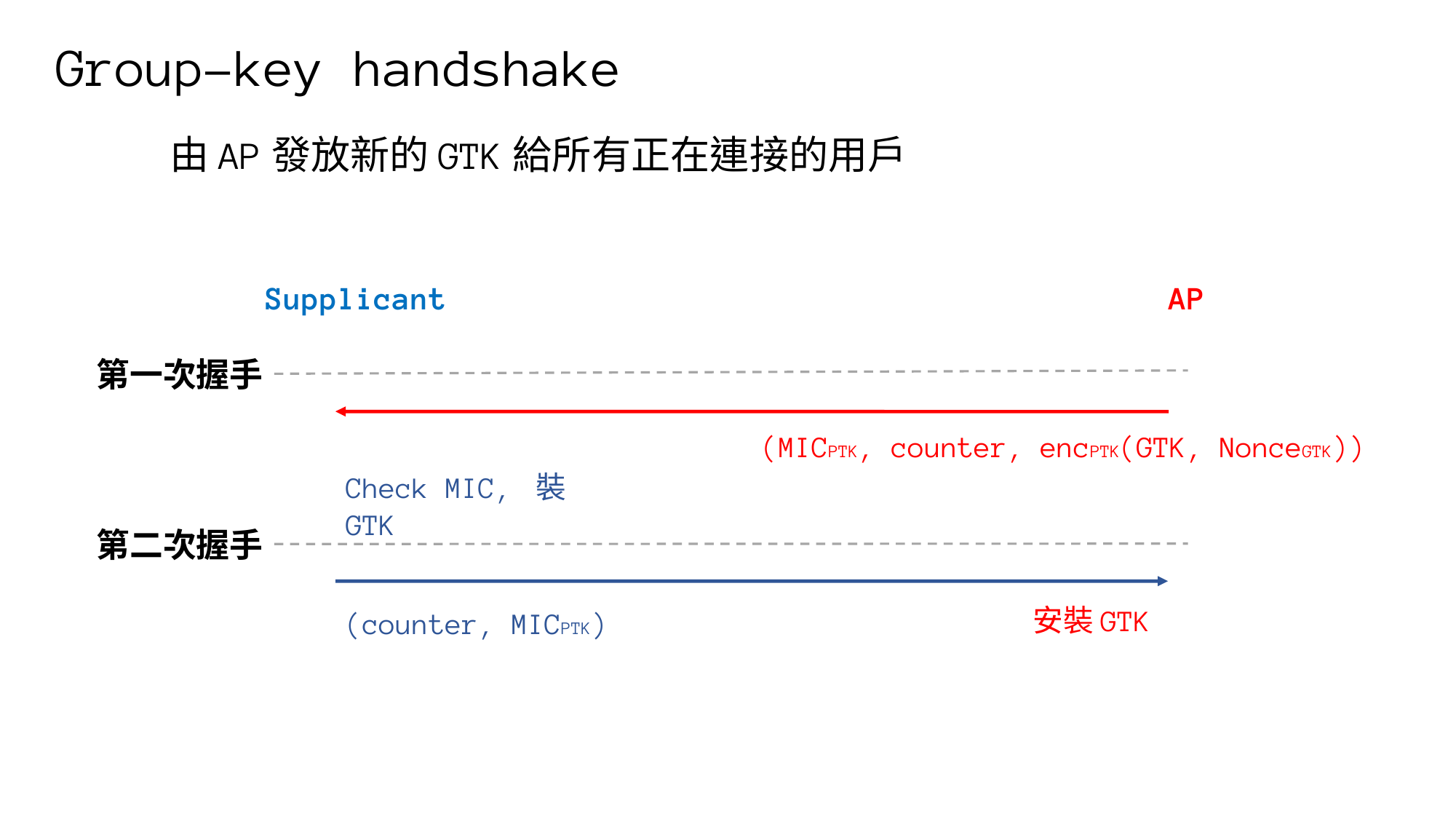

# Group-key handshake
由AP發放新的GTK給所有正在連接的用戶
Supplicant
AP
第一次握手
(MICPTK, counter, encPTK(GTK, NonceGTK))
Check MIC, 裝GTK
第二次握手
安裝GTK
(counter, MICPTK)